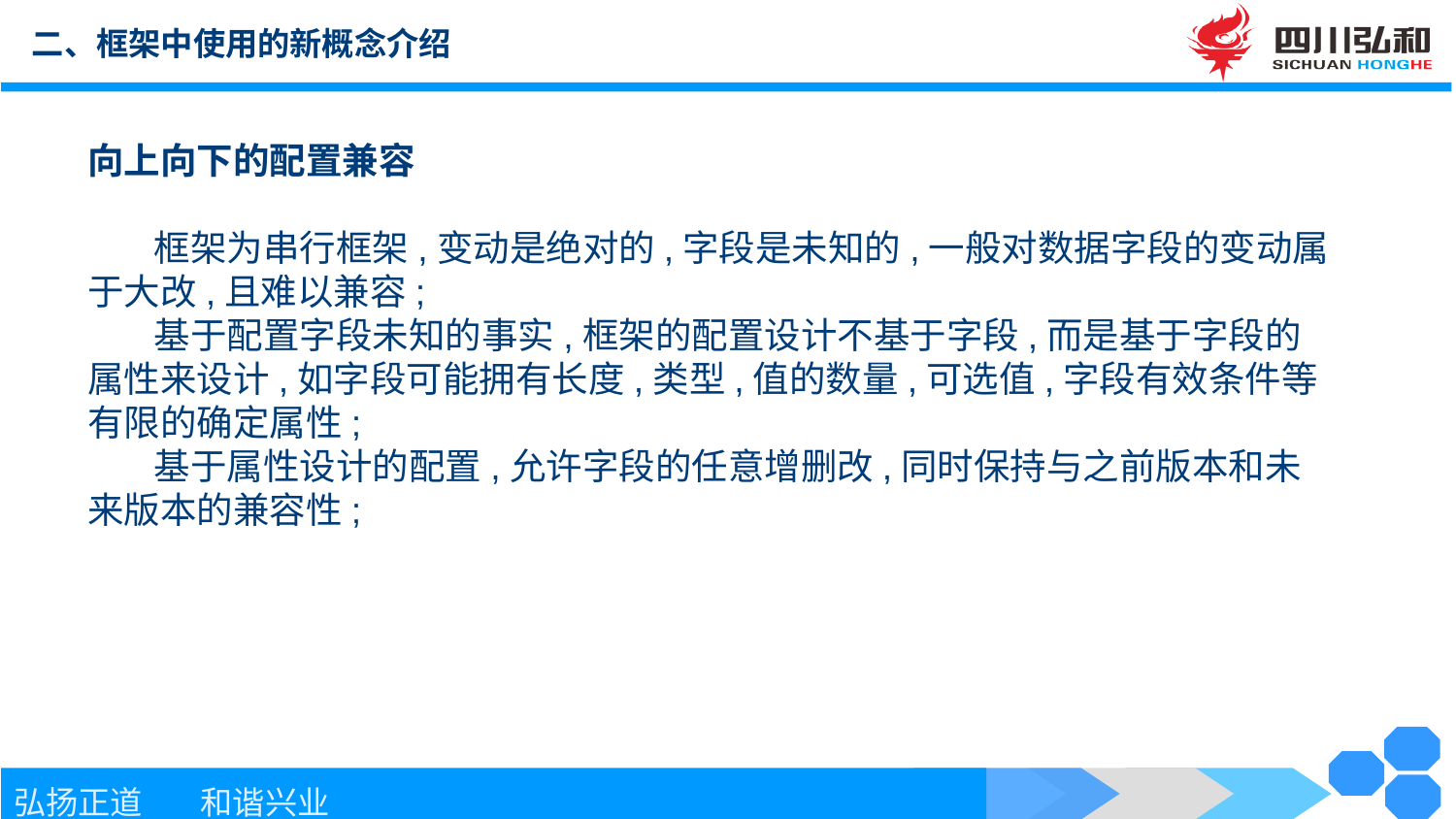

二、框架中使用的新概念介绍

向上向下的配置兼容

       框架为串行框架,变动是绝对的,字段是未知的,一般对数据字段的变动属于大改,且难以兼容;
       基于配置字段未知的事实,框架的配置设计不基于字段,而是基于字段的属性来设计,如字段可能拥有长度,类型,值的数量,可选值,字段有效条件等有限的确定属性;
       基于属性设计的配置,允许字段的任意增删改,同时保持与之前版本和未来版本的兼容性;

Suitable for all category, Lorem Ipsum is not simply random text.